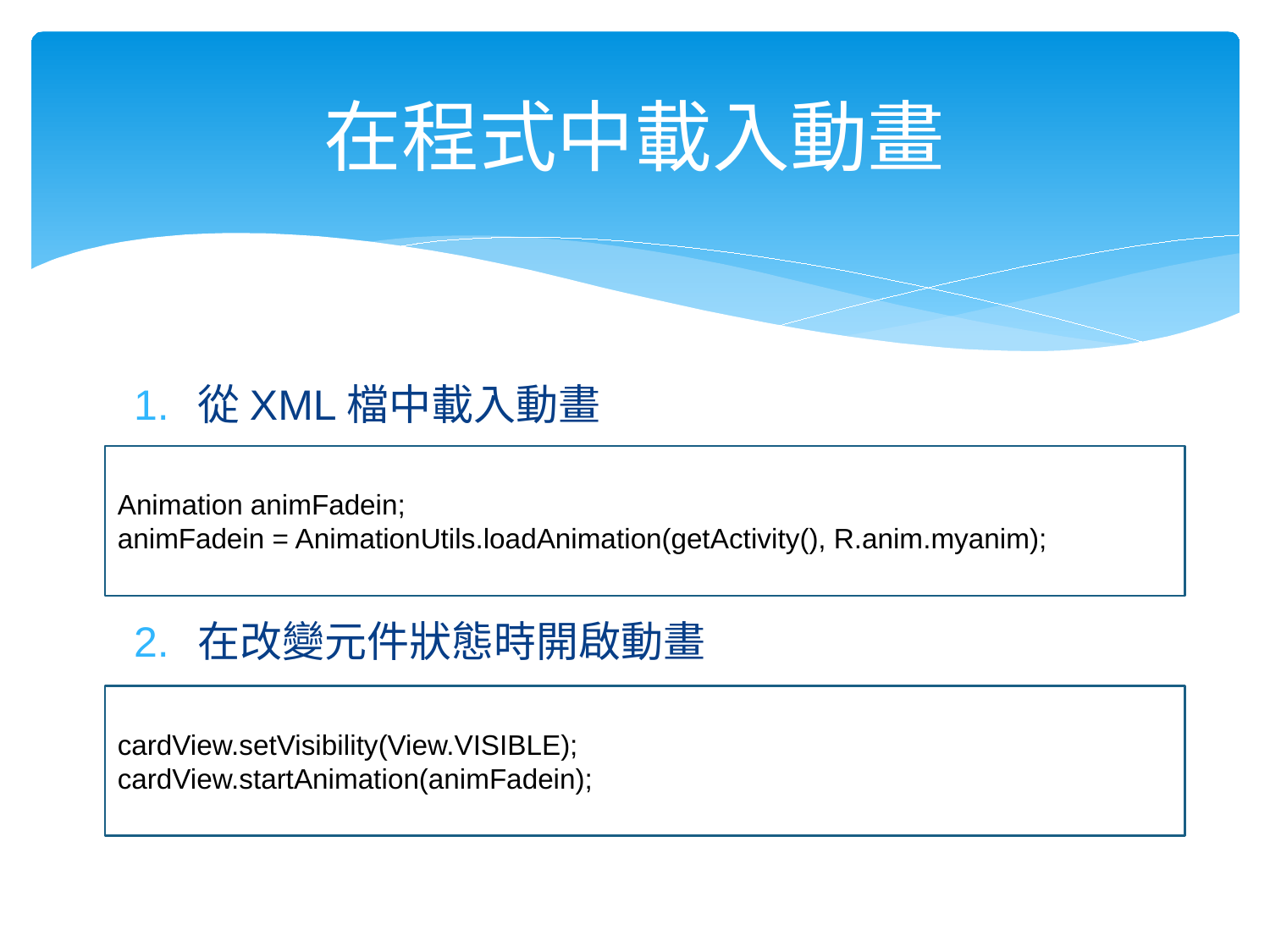

# 在程式中載入動畫
從XML檔中載入動畫

在改變元件狀態時開啟動畫
Animation animFadein;
animFadein = AnimationUtils.loadAnimation(getActivity(), R.anim.myanim);
cardView.setVisibility(View.VISIBLE);
cardView.startAnimation(animFadein);